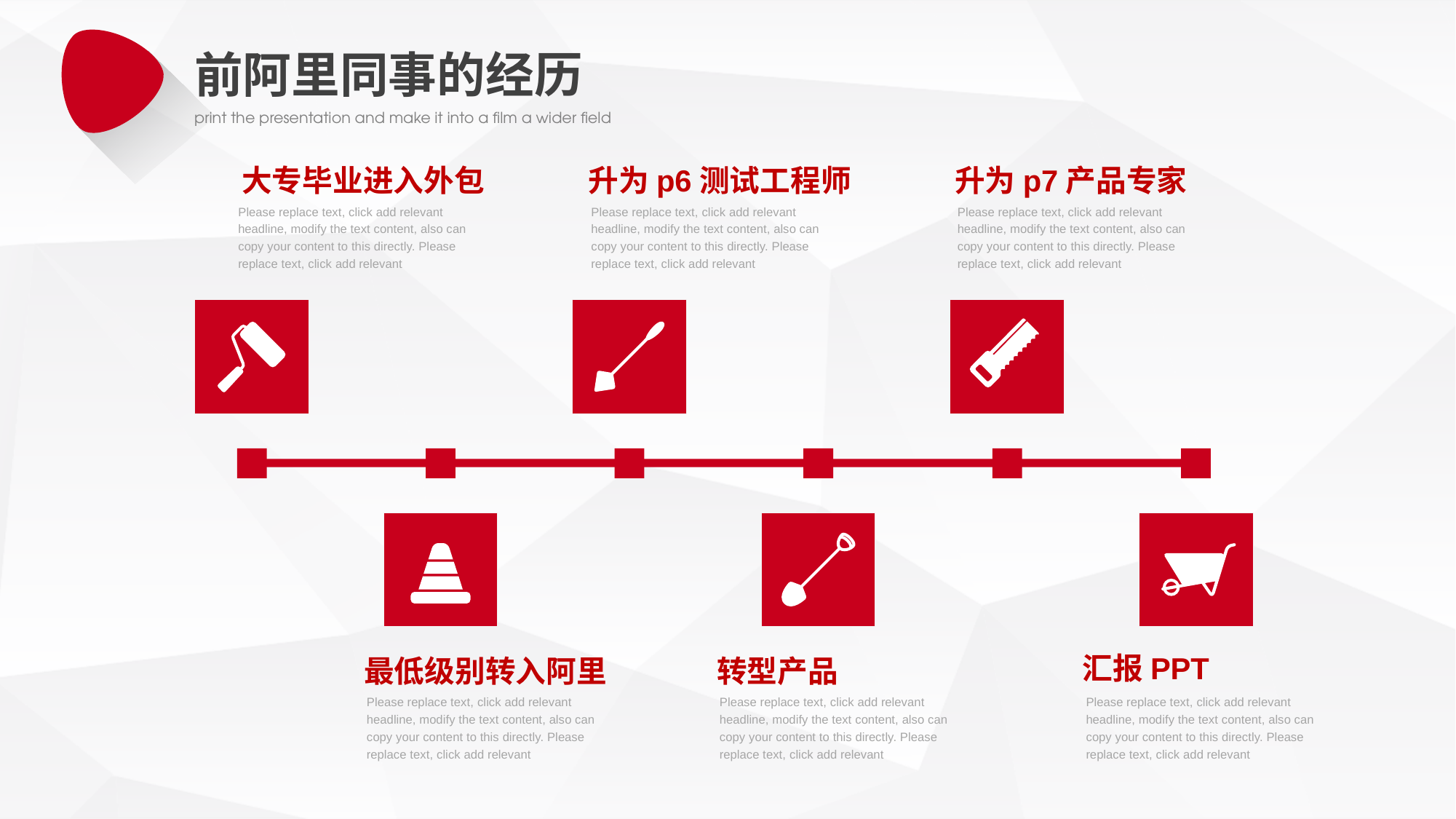

前阿里同事的经历
print the presentation and make it into a film a wider field

大专毕业进入外包
升为p6测试工程师
升为p7产品专家
Please replace text, click add relevant headline, modify the text content, also can copy your content to this directly. Please replace text, click add relevant
Please replace text, click add relevant headline, modify the text content, also can copy your content to this directly. Please replace text, click add relevant
Please replace text, click add relevant headline, modify the text content, also can copy your content to this directly. Please replace text, click add relevant

汇报PPT
最低级别转入阿里
转型产品
Please replace text, click add relevant headline, modify the text content, also can copy your content to this directly. Please replace text, click add relevant
Please replace text, click add relevant headline, modify the text content, also can copy your content to this directly. Please replace text, click add relevant
Please replace text, click add relevant headline, modify the text content, also can copy your content to this directly. Please replace text, click add relevant